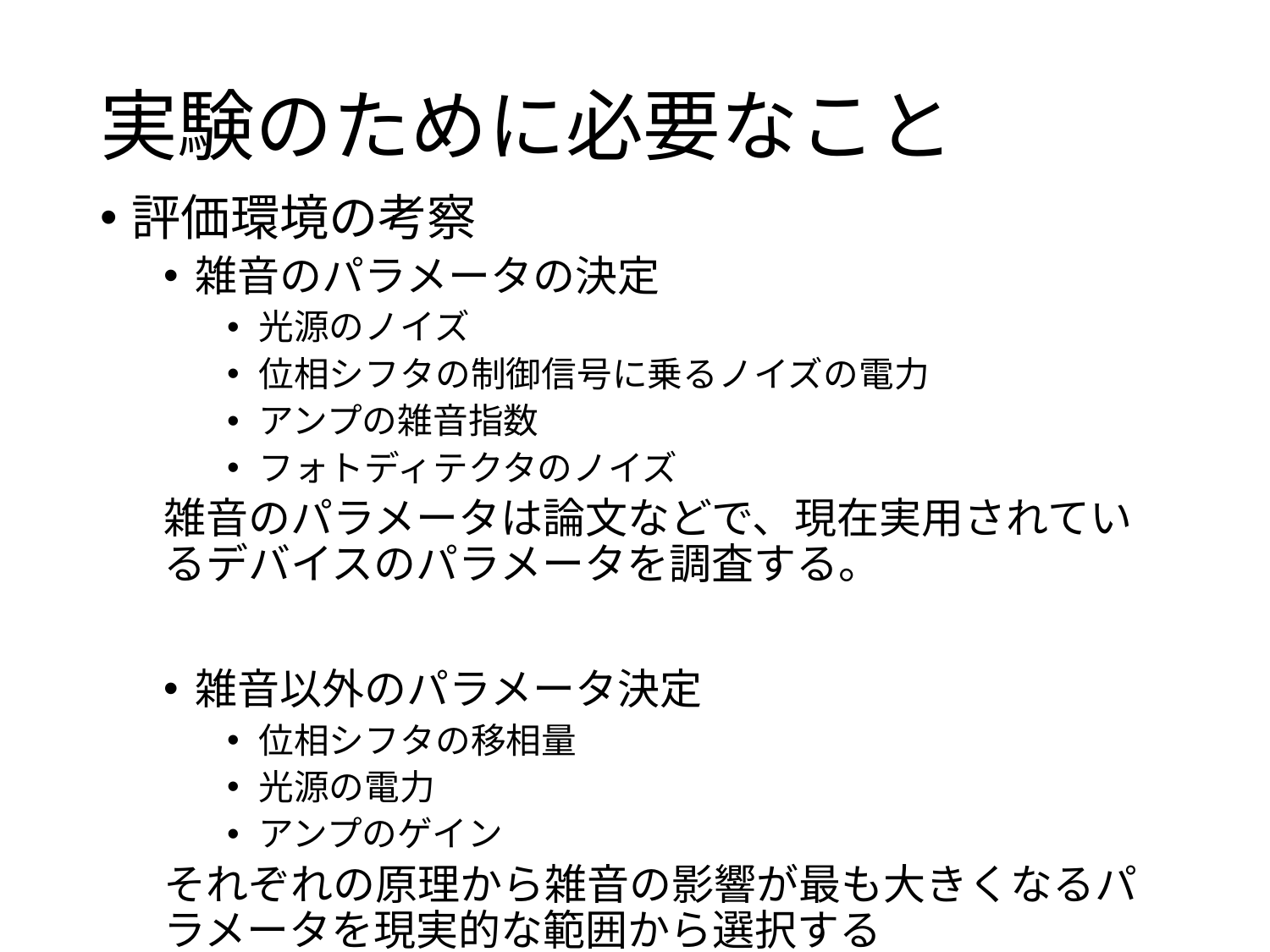

# 実験のために必要なこと
評価環境の考察
雑音のパラメータの決定
光源のノイズ
位相シフタの制御信号に乗るノイズの電力
アンプの雑音指数
フォトディテクタのノイズ
雑音のパラメータは論文などで、現在実用されているデバイスのパラメータを調査する。

雑音以外のパラメータ決定
位相シフタの移相量
光源の電力
アンプのゲイン
それぞれの原理から雑音の影響が最も大きくなるパラメータを現実的な範囲から選択する